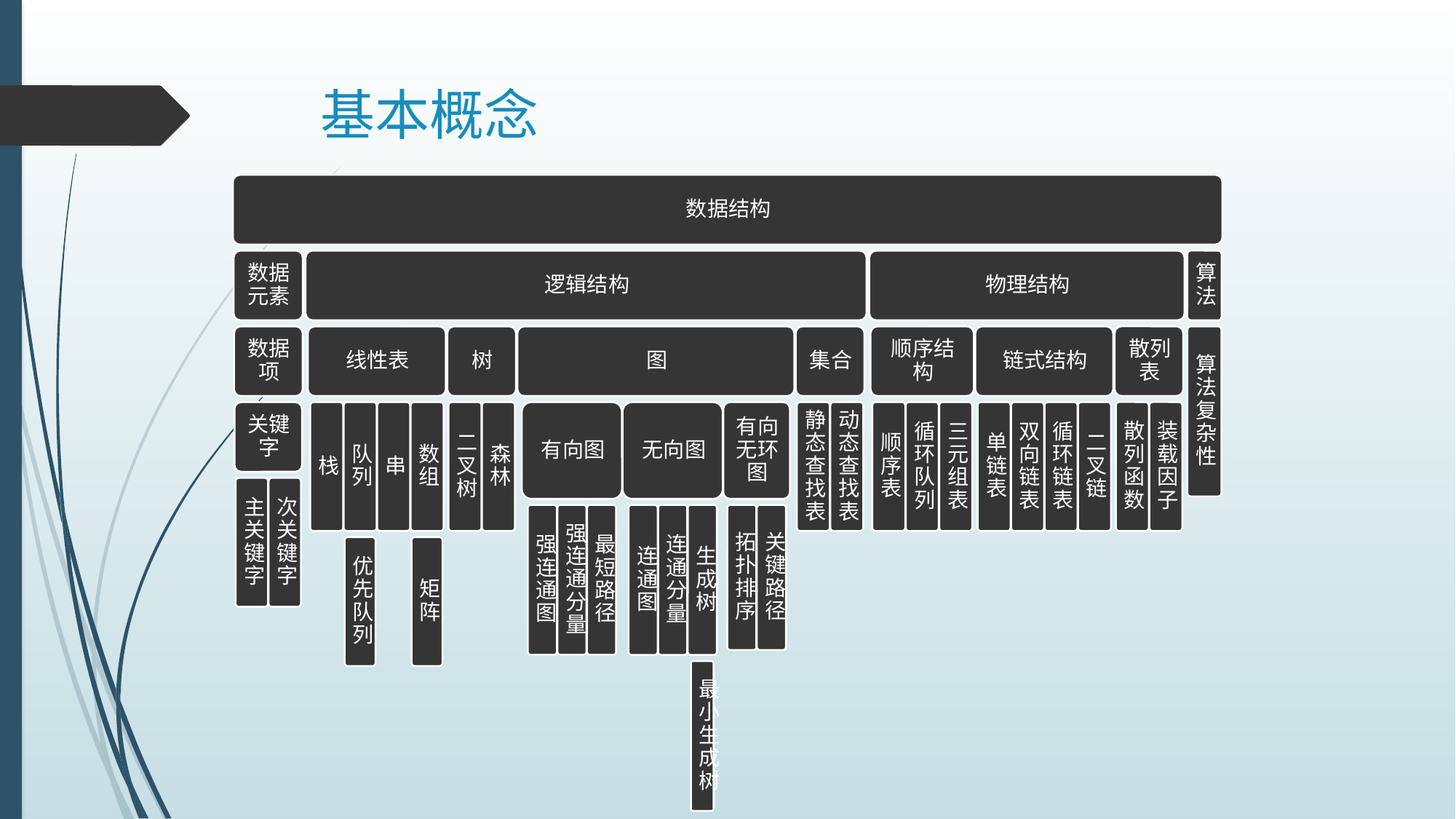

# 基本概念
数据结构
数据元素
数据项
关键字
主关键字
次关键字
逻辑结构
线性表
栈
队列
优先队列
串
数组
矩阵
树
二叉树
森林
图
有向图
强连通图
强连通分量
最短路径
无向图
连通图
连通分量
生成树
最小生成树
有向无环图
拓扑排序
关键路径
集合
静态查找表
动态查找表
物理结构
顺序结构
顺序表
循环队列
三元组表
链式结构
单链表
双向链表
循环链表
二叉链
散列表
散列函数
装载因子
算法
算法复杂性